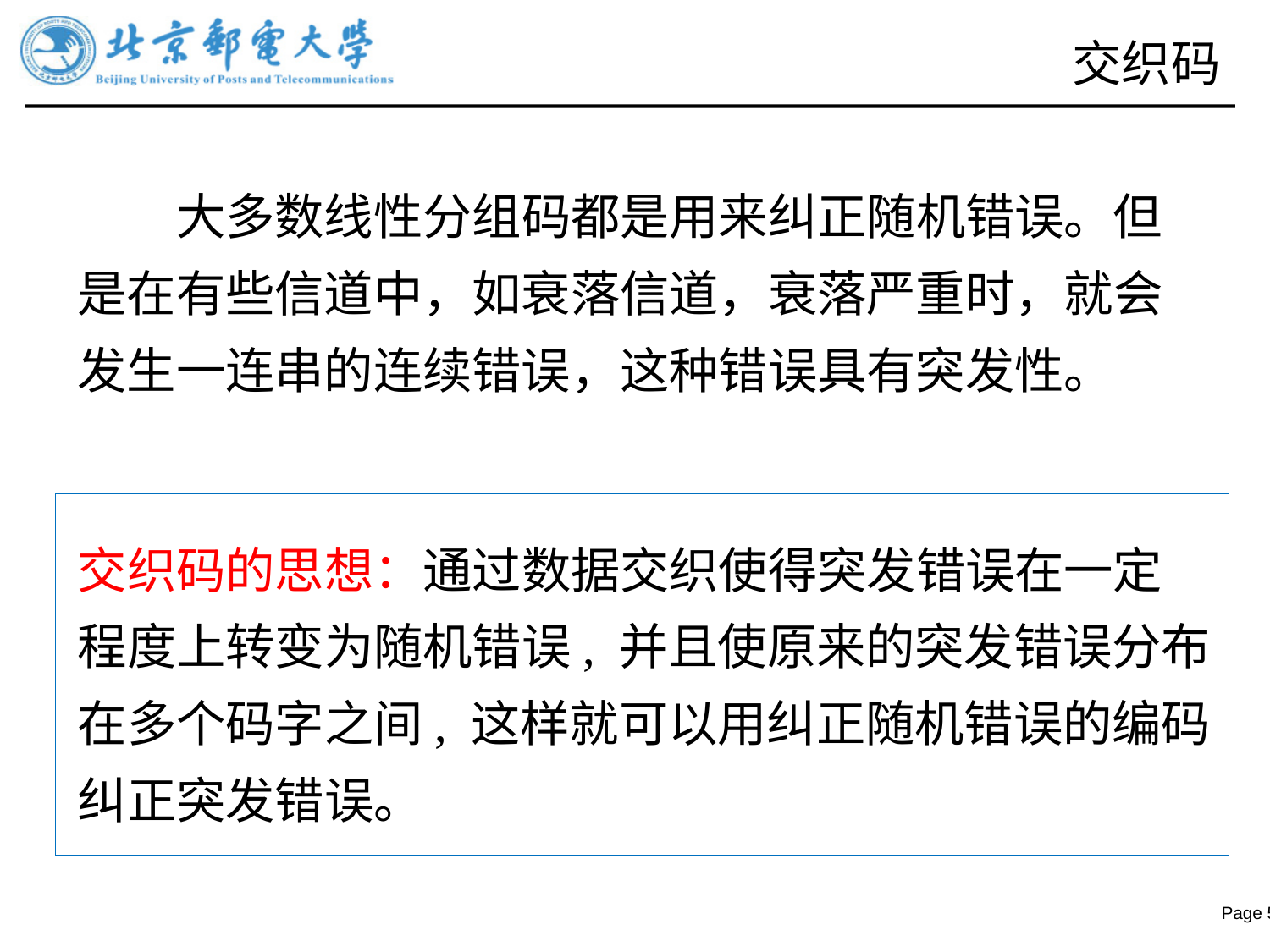

# 交织码
大多数线性分组码都是用来纠正随机错误。但是在有些信道中，如衰落信道，衰落严重时，就会发生一连串的连续错误，这种错误具有突发性。

交织码的思想：通过数据交织使得突发错误在一定	程度上转变为随机错误, 并且使原来的突发错误分布在多个码字之间, 这样就可以用纠正随机错误的编码纠正突发错误。